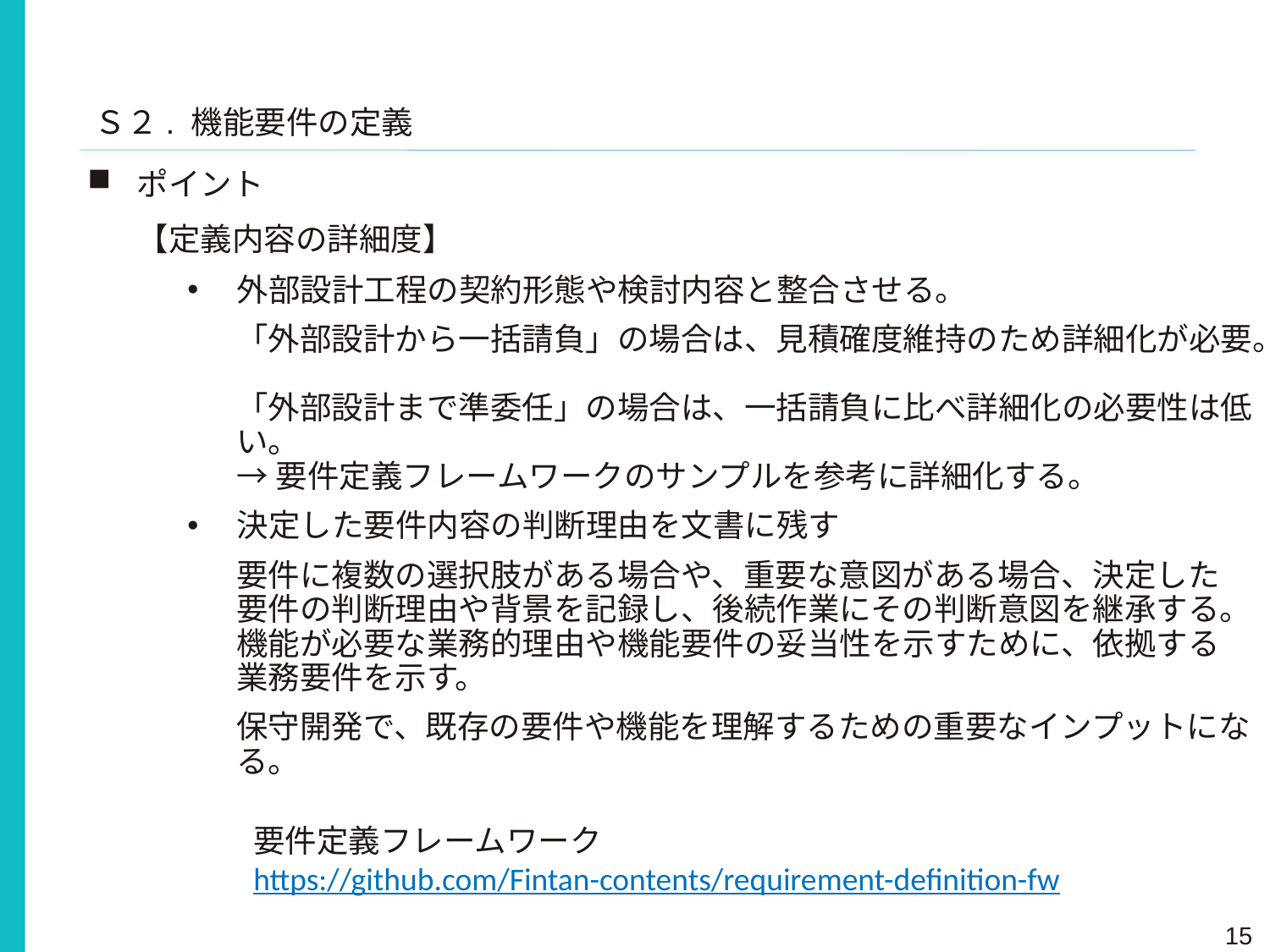

Ｓ２. 機能要件の定義
ポイント

【定義内容の詳細度】

外部設計工程の契約形態や検討内容と整合させる。
「外部設計から一括請負」の場合は、見積確度維持のため詳細化が必要。
「外部設計まで準委任」の場合は、一括請負に比べ詳細化の必要性は低い。
→要件定義フレームワークのサンプルを参考に詳細化する。

決定した要件内容の判断理由を文書に残す

要件に複数の選択肢がある場合や、重要な意図がある場合、決定した
要件の判断理由や背景を記録し、後続作業にその判断意図を継承する。
機能が必要な業務的理由や機能要件の妥当性を示すために、依拠する
業務要件を示す。
　
保守開発で、既存の要件や機能を理解するための重要なインプットになる。
要件定義フレームワーク
https://github.com/Fintan-contents/requirement-definition-fw
15